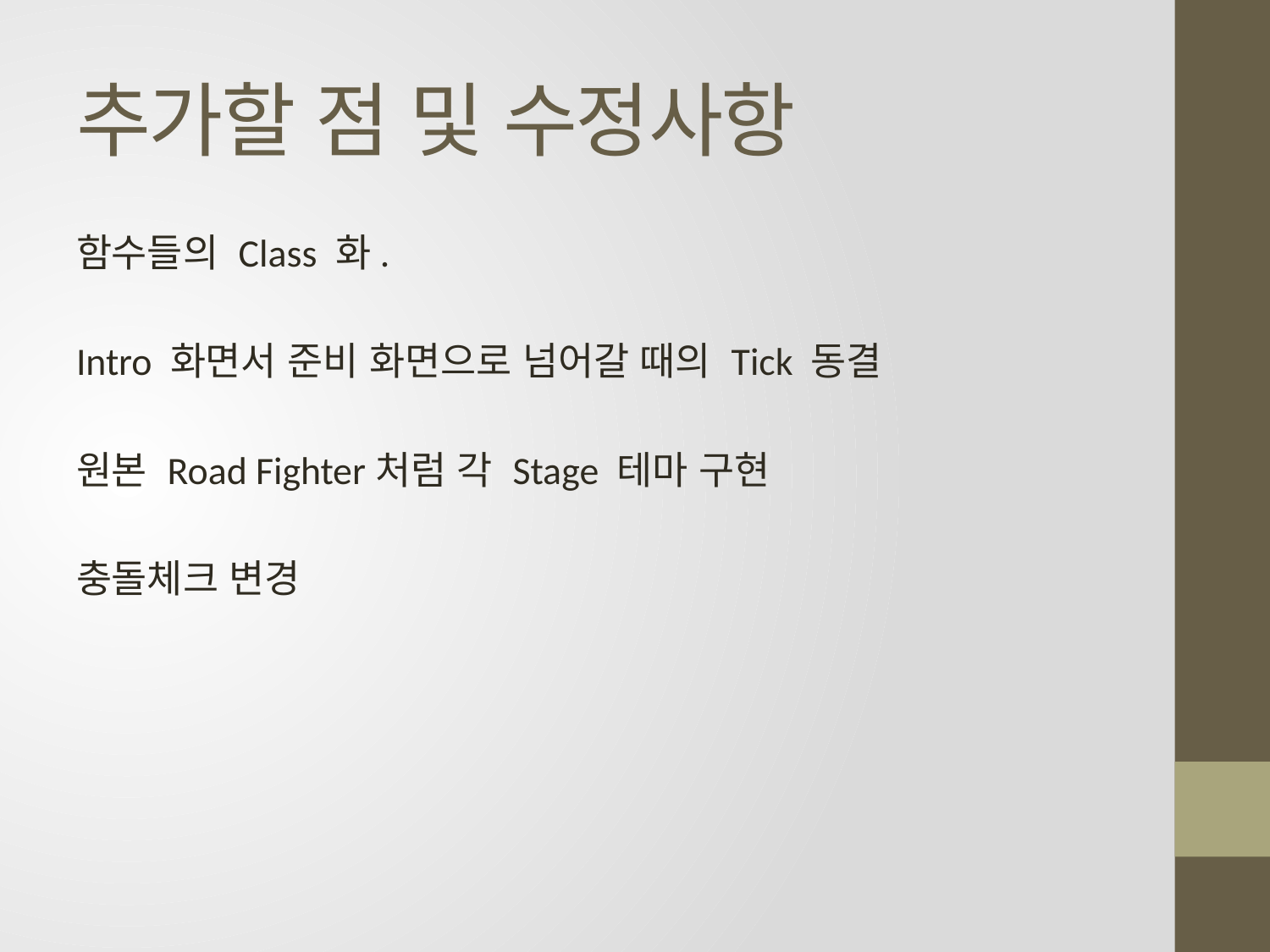

# 추가할 점 및 수정사항
함수들의 Class 화.

Intro 화면서 준비 화면으로 넘어갈 때의 Tick 동결

원본 Road Fighter처럼 각 Stage 테마 구현

충돌체크 변경